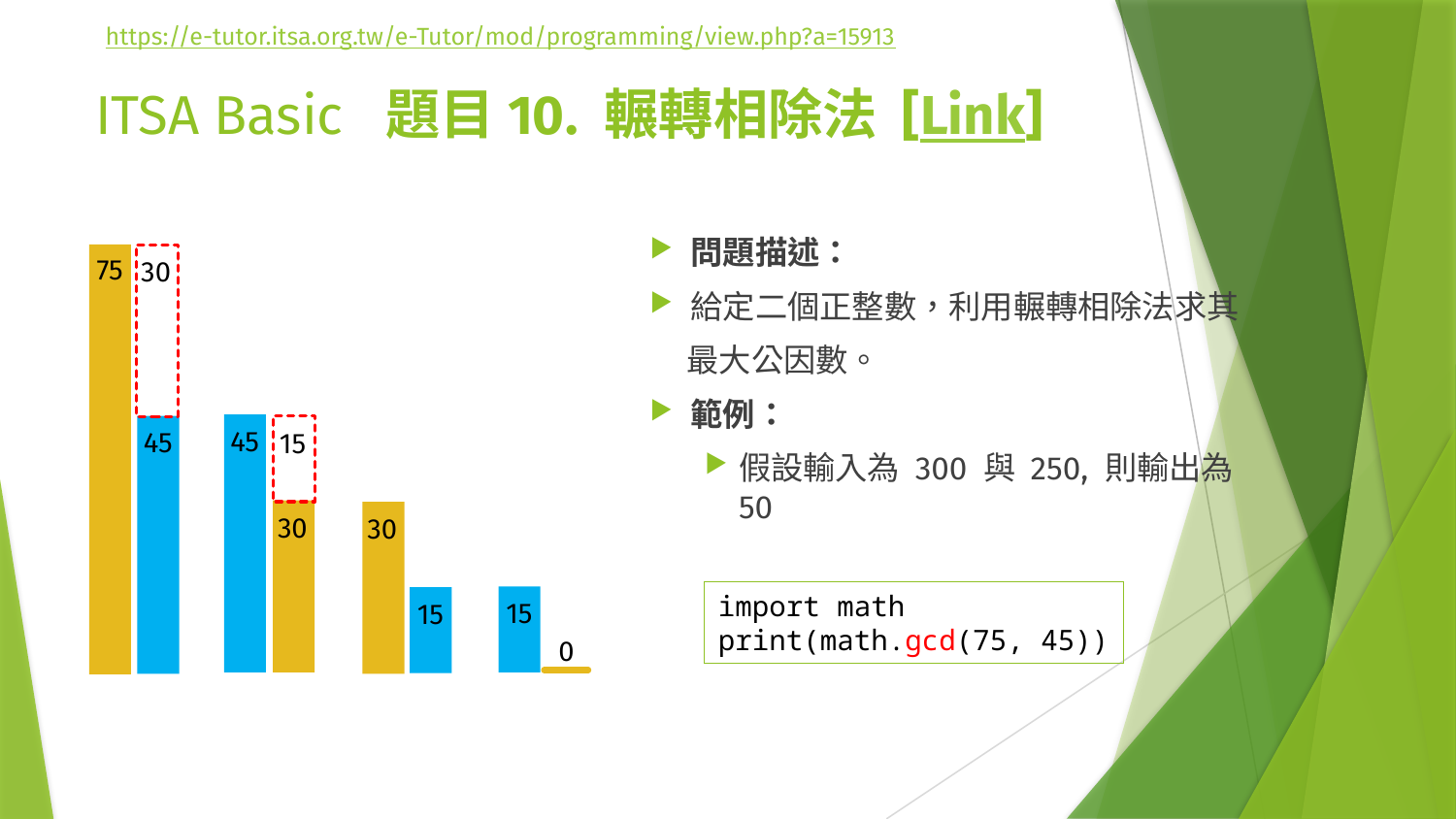

https://e-tutor.itsa.org.tw/e-Tutor/mod/programming/view.php?a=15913
# ITSA Basic  題目10. 輾轉相除法 [Link]
問題描述：
給定二個正整數，利用輾轉相除法求其
    最大公因數。
範例：
假設輸入為 300 與 250, 則輸出為 50

75

30

45
45
15

30
30

15
15
0
import math
print(math.gcd(75, 45))